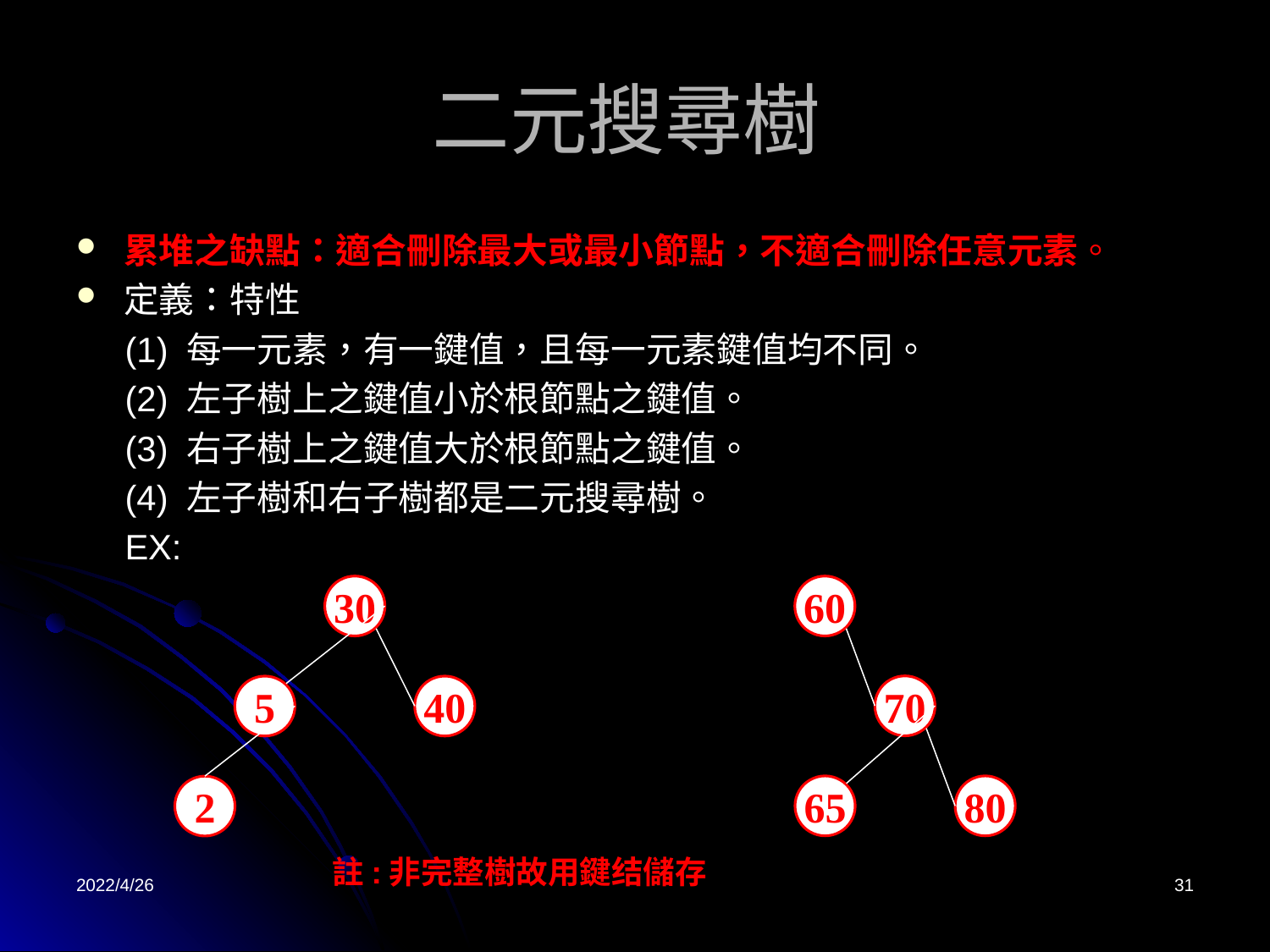

# 二元搜尋樹
累堆之缺點：適合刪除最大或最小節點，不適合刪除任意元素。
定義：特性
     (1) 每一元素，有一鍵值，且每一元素鍵值均不同。
     (2) 左子樹上之鍵值小於根節點之鍵值。
     (3) 右子樹上之鍵值大於根節點之鍵值。
     (4) 左子樹和右子樹都是二元搜尋樹。
     EX:
30
5
40
2
60
70
65
80
註:非完整樹故用鍵结儲存
2022/4/26
31